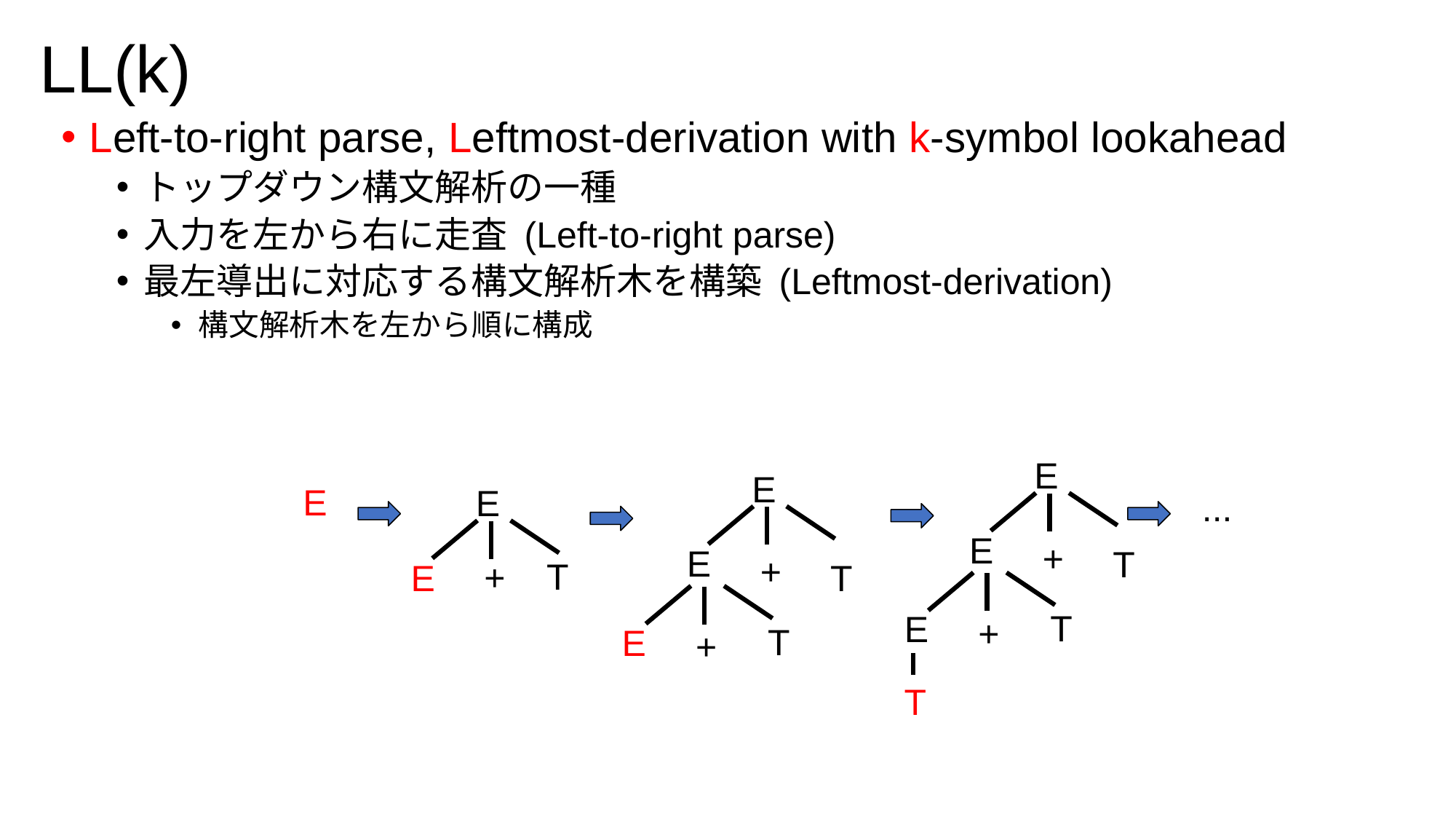

# LL(k)
Left-to-right parse, Leftmost-derivation with k-symbol lookahead
トップダウン構文解析の一種
入力を左から右に走査 (Left-to-right parse)
最左導出に対応する構文解析木を構築 (Leftmost-derivation)
構文解析木を左から順に構成
E
E
+
T
T
E
+
T
E
E
+
T
T
E
+
E
E
T
+
E
...